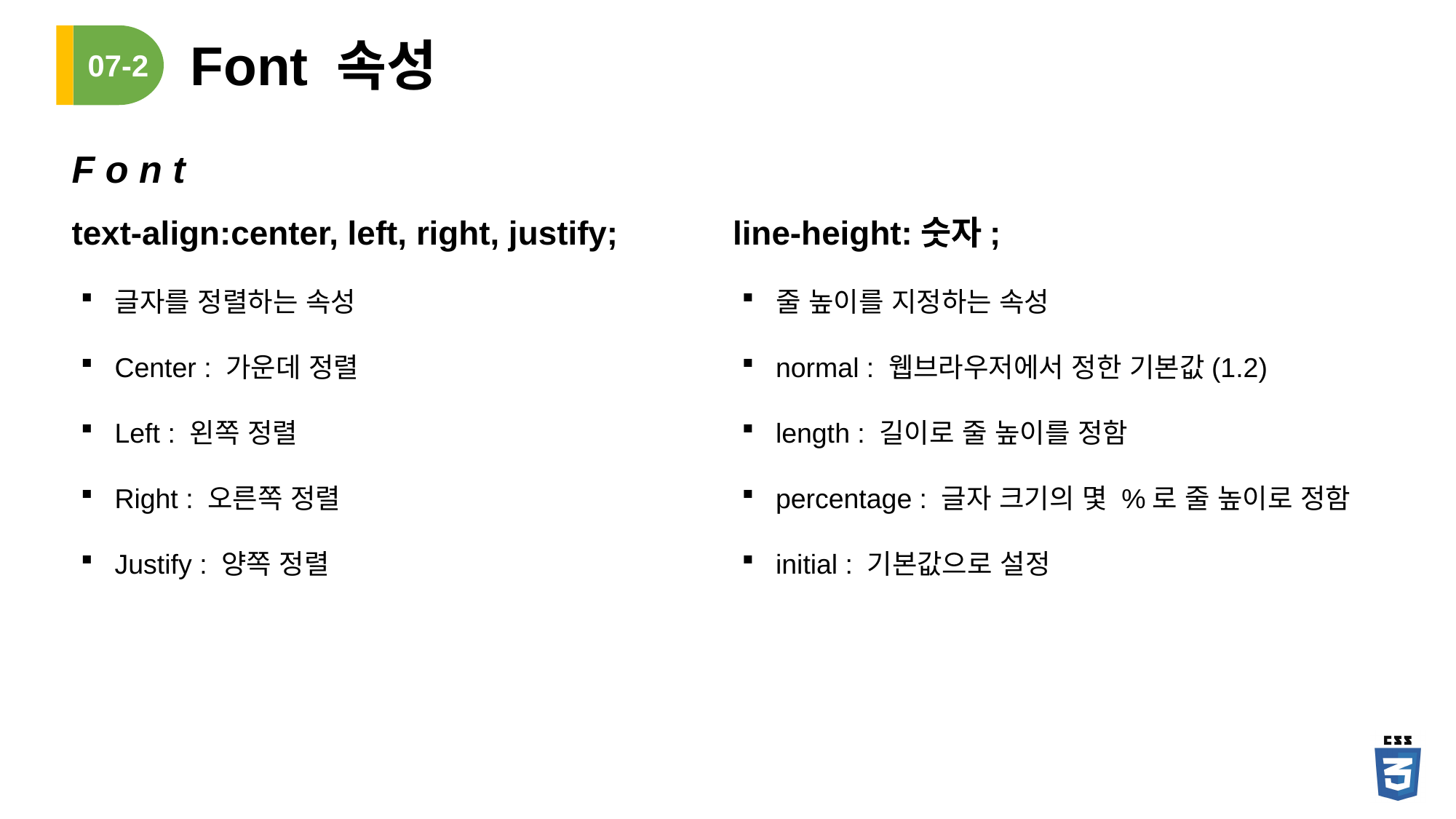

# Font 속성
07-2
F o n t
text-align:center, left, right, justify;

글자를 정렬하는 속성

Center : 가운데 정렬

Left : 왼쪽 정렬

Right : 오른쪽 정렬

Justify : 양쪽 정렬
line-height:숫자;

줄 높이를 지정하는 속성

normal : 웹브라우저에서 정한 기본값(1.2)

length : 길이로 줄 높이를 정함

percentage : 글자 크기의 몇 %로 줄 높이로 정함

initial : 기본값으로 설정